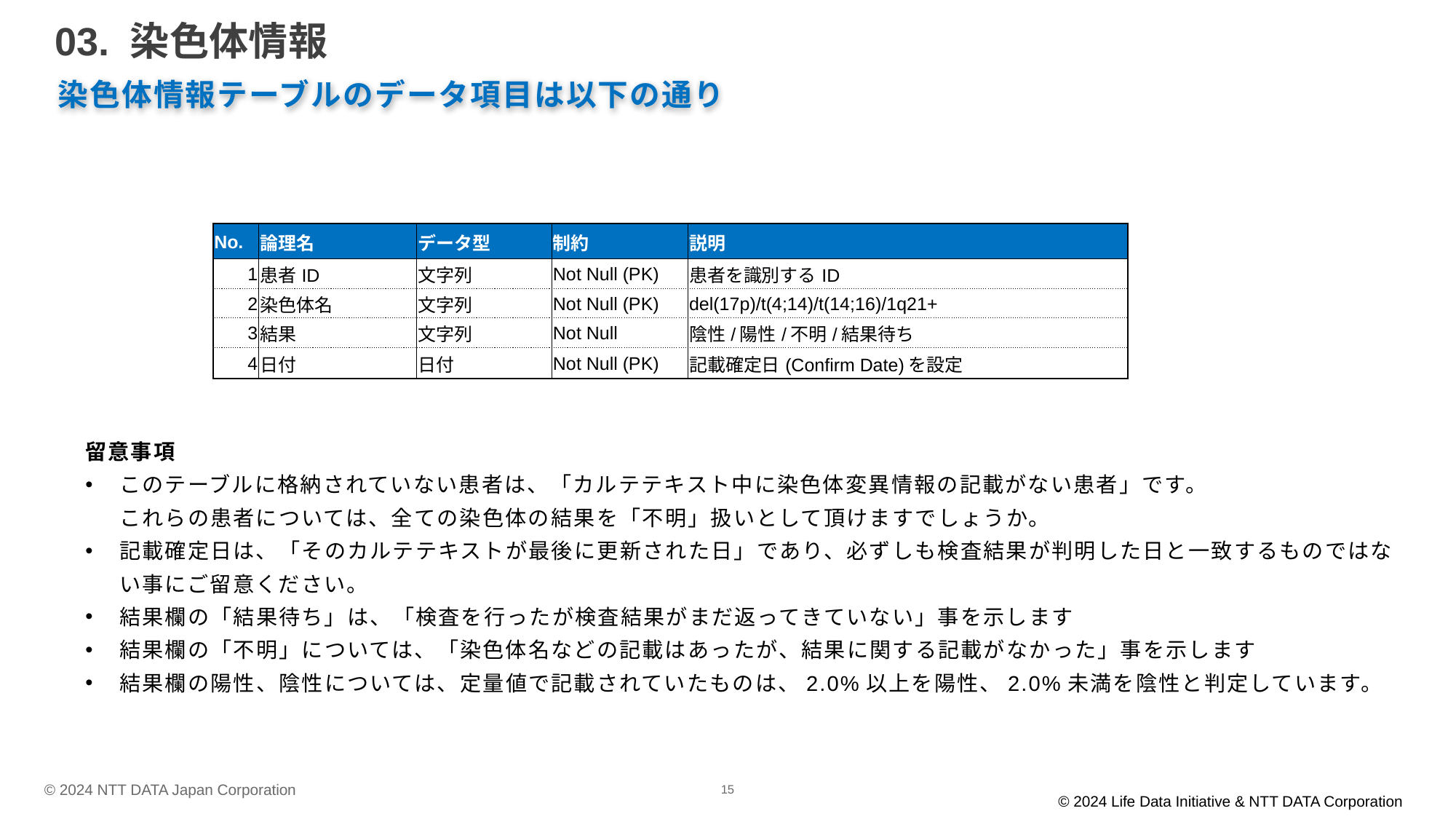

# 03. 染色体情報
染色体情報テーブルのデータ項目は以下の通り
| No. | 論理名 | データ型 | 制約 | 説明 |
| --- | --- | --- | --- | --- |
| 1 | 患者ID | 文字列 | Not Null (PK) | 患者を識別するID |
| 2 | 染色体名 | 文字列 | Not Null (PK) | del(17p)/t(4;14)/t(14;16)/1q21+ |
| 3 | 結果 | 文字列 | Not Null | 陰性/陽性/不明/結果待ち |
| 4 | 日付 | 日付 | Not Null (PK) | 記載確定日(Confirm Date)を設定 |
|  |  |  |  |  |
留意事項
このテーブルに格納されていない患者は、「カルテテキスト中に染色体変異情報の記載がない患者」です。
これらの患者については、全ての染色体の結果を「不明」扱いとして頂けますでしょうか。
記載確定日は、「そのカルテテキストが最後に更新された日」であり、必ずしも検査結果が判明した日と一致するものではない事にご留意ください。
結果欄の「結果待ち」は、「検査を行ったが検査結果がまだ返ってきていない」事を示します
結果欄の「不明」については、「染色体名などの記載はあったが、結果に関する記載がなかった」事を示します
結果欄の陽性、陰性については、定量値で記載されていたものは、2.0%以上を陽性、2.0%未満を陰性と判定しています。